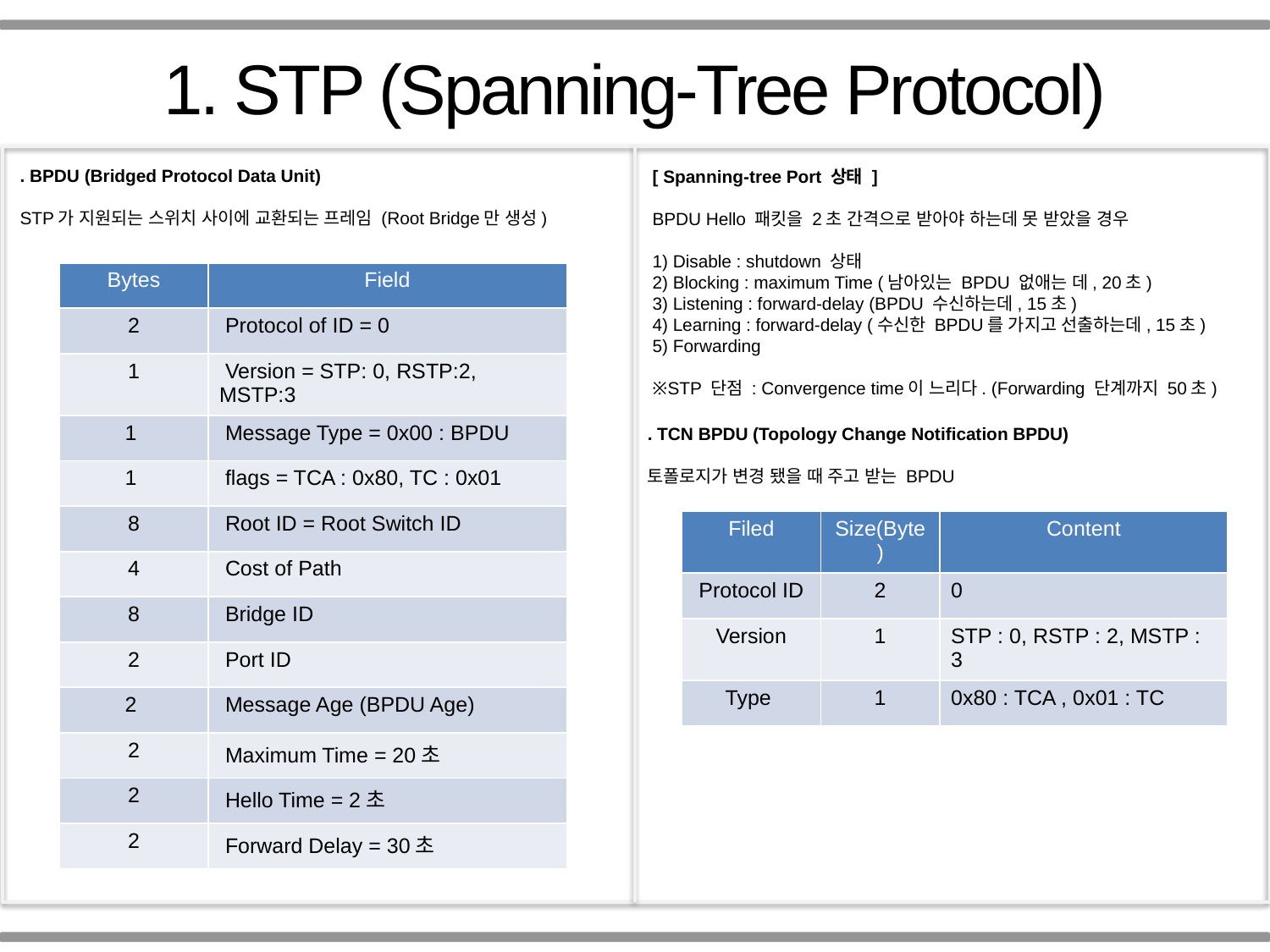

Part 01

1. STP (Spanning-Tree Protocol)

. BPDU (Bridged Protocol Data Unit)

STP가 지원되는 스위치 사이에 교환되는 프레임 (Root Bridge만 생성)
[ Spanning-tree Port 상태 ]

BPDU Hello 패킷을 2초 간격으로 받아야 하는데 못 받았을 경우

1) Disable : shutdown 상태
2) Blocking : maximum Time (남아있는 BPDU 없애는 데, 20초)
3) Listening : forward-delay (BPDU 수신하는데, 15초)
4) Learning : forward-delay (수신한 BPDU를 가지고 선출하는데, 15초)
5) Forwarding

※ STP 단점 : Convergence time이 느리다. (Forwarding 단계까지 50초)
| Bytes | Field |
| --- | --- |
| 2 | Protocol of ID = 0 |
| 1 | Version = STP: 0, RSTP:2, MSTP:3 |
| 1 | Message Type = 0x00 : BPDU |
| 1 | flags = TCA : 0x80, TC : 0x01 |
| 8 | Root ID = Root Switch ID |
| 4 | Cost of Path |
| 8 | Bridge ID |
| 2 | Port ID |
| 2 | Message Age (BPDU Age) |
| 2 | Maximum Time = 20초 |
| 2 | Hello Time = 2초 |
| 2 | Forward Delay = 30초 |
. TCN BPDU (Topology Change Notification BPDU)

토폴로지가 변경 됐을 때 주고 받는 BPDU

| Filed | Size(Byte) | Content |
| --- | --- | --- |
| Protocol ID | 2 | 0 |
| Version | 1 | STP : 0, RSTP : 2, MSTP : 3 |
| Type | 1 | 0x80 : TCA , 0x01 : TC |